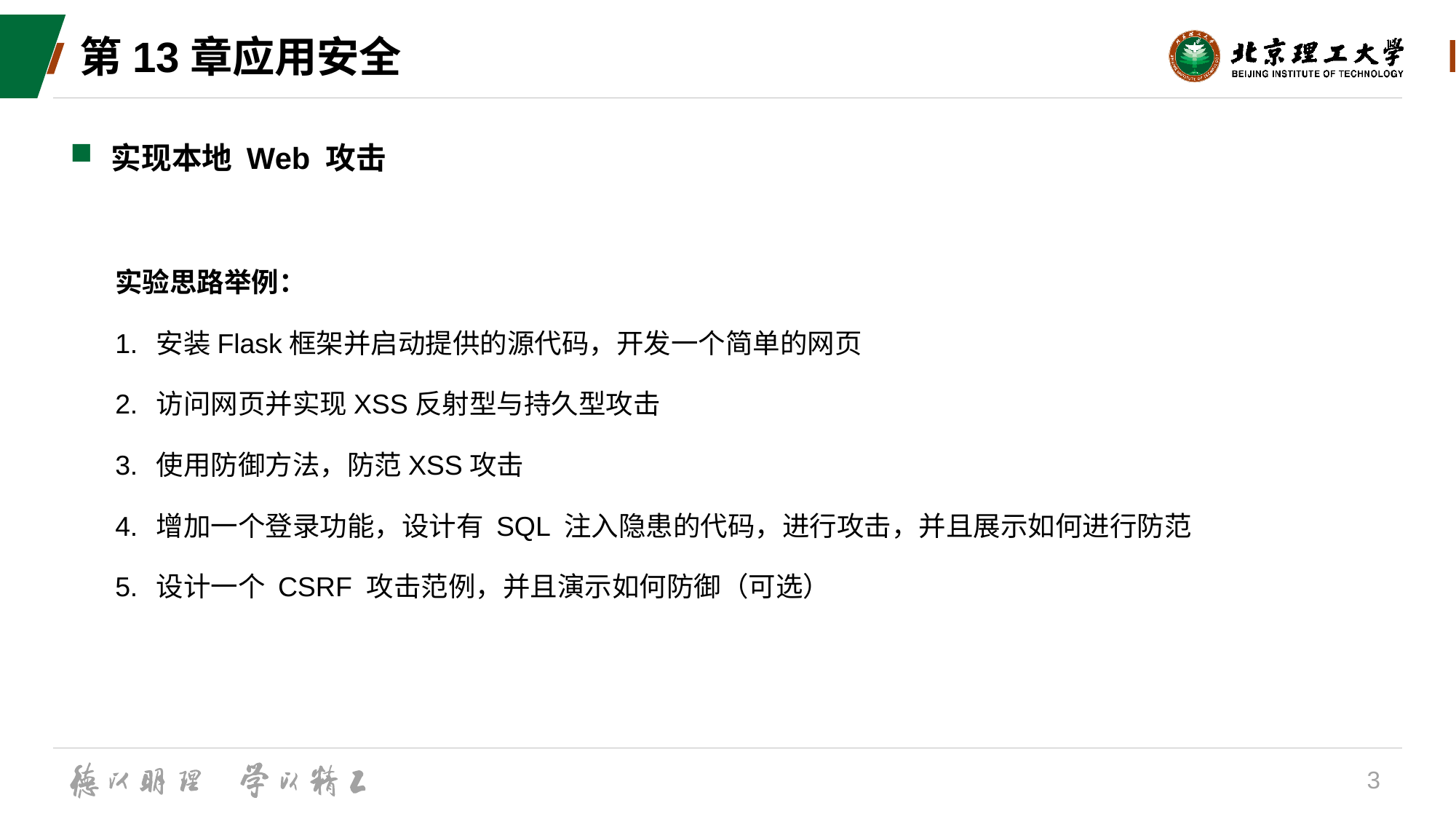

# 第13章应用安全
实现本地 Web 攻击
实验思路举例：
安装Flask框架并启动提供的源代码，开发一个简单的网页
访问网页并实现XSS反射型与持久型攻击
使用防御方法，防范XSS攻击
增加一个登录功能，设计有 SQL 注入隐患的代码，进行攻击，并且展示如何进行防范
设计一个 CSRF 攻击范例，并且演示如何防御（可选）